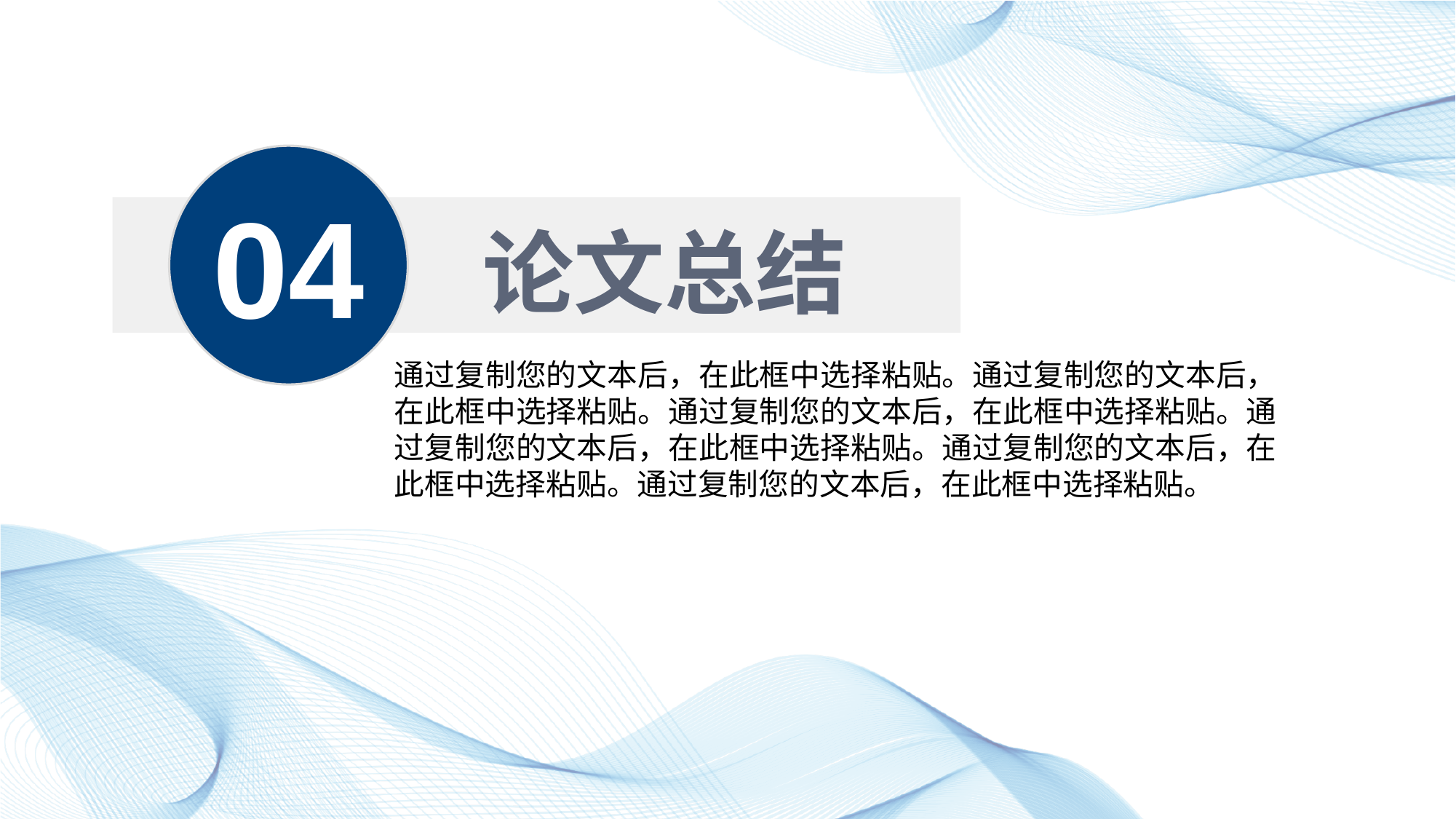

04

论文总结
通过复制您的文本后，在此框中选择粘贴。通过复制您的文本后，在此框中选择粘贴。通过复制您的文本后，在此框中选择粘贴。通过复制您的文本后，在此框中选择粘贴。通过复制您的文本后，在此框中选择粘贴。通过复制您的文本后，在此框中选择粘贴。